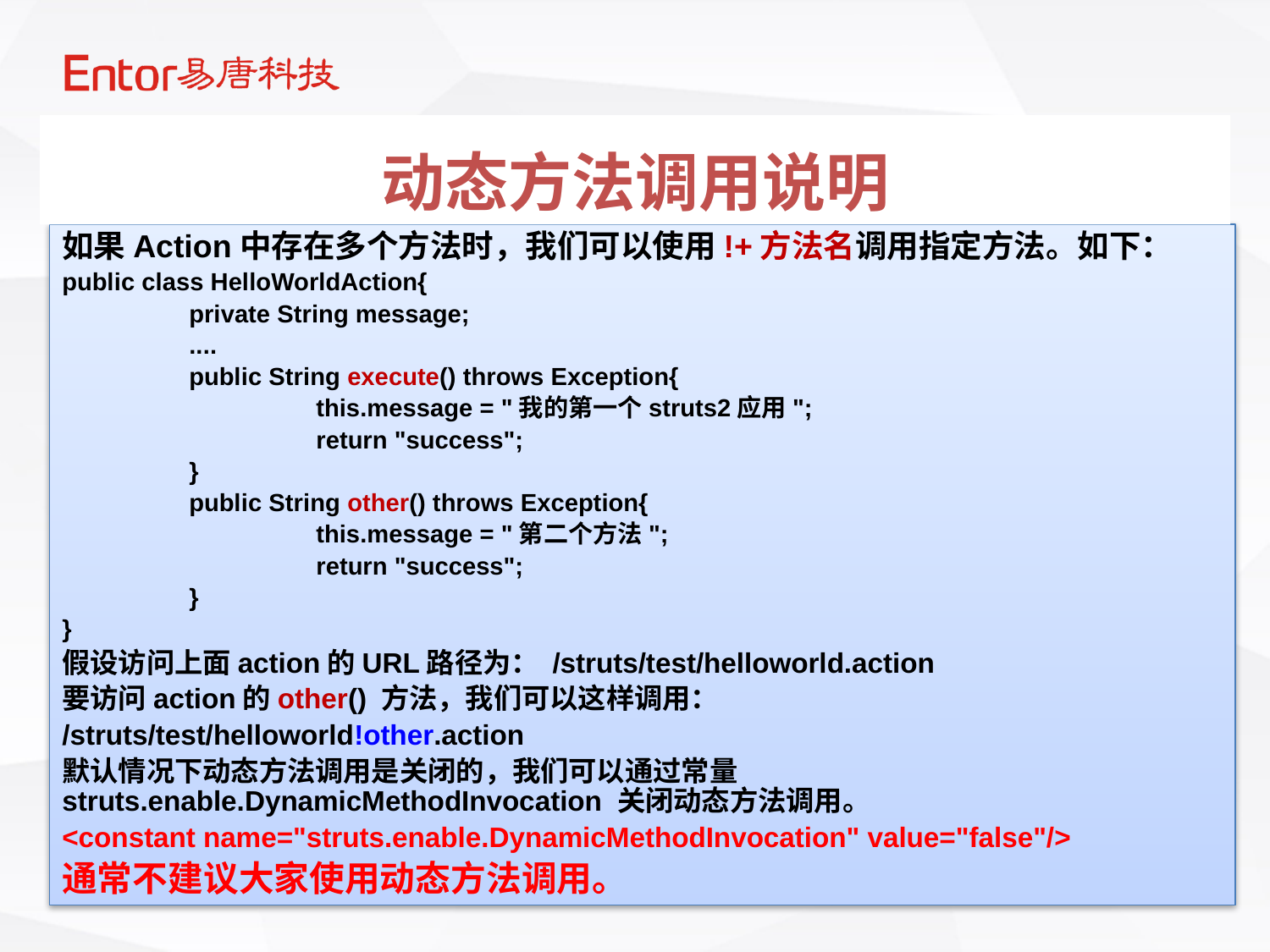

动态方法调用说明
如果Action中存在多个方法时，我们可以使用!+方法名调用指定方法。如下：
public class HelloWorldAction{
	private String message;
	....
	public String execute() throws Exception{
		this.message = "我的第一个struts2应用";
		return "success";
	}
	public String other() throws Exception{
		this.message = "第二个方法";
		return "success";
	}
}
假设访问上面action的URL路径为： /struts/test/helloworld.action
要访问action的other() 方法，我们可以这样调用：
/struts/test/helloworld!other.action
默认情况下动态方法调用是关闭的，我们可以通过常量struts.enable.DynamicMethodInvocation 关闭动态方法调用。
<constant name="struts.enable.DynamicMethodInvocation" value="false"/>
通常不建议大家使用动态方法调用。